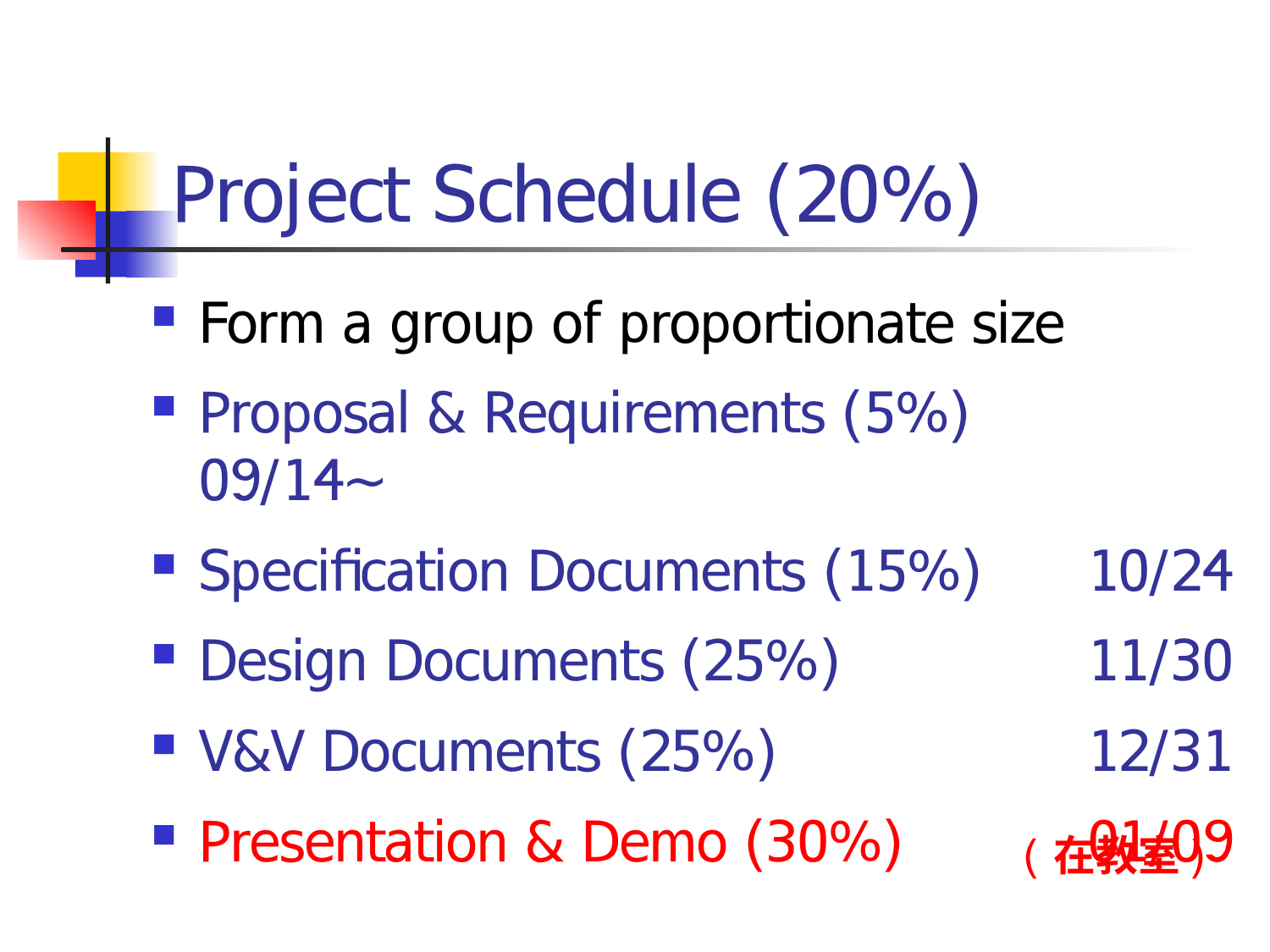

# Project Schedule (20%)
Form a group of proportionate size
Proposal & Requirements (5%)	09/14~
Specification Documents (15%)	10/24
Design Documents (25%)		11/30
V&V Documents (25%)			12/31
Presentation & Demo (30%)	 	01/09
(在教室)